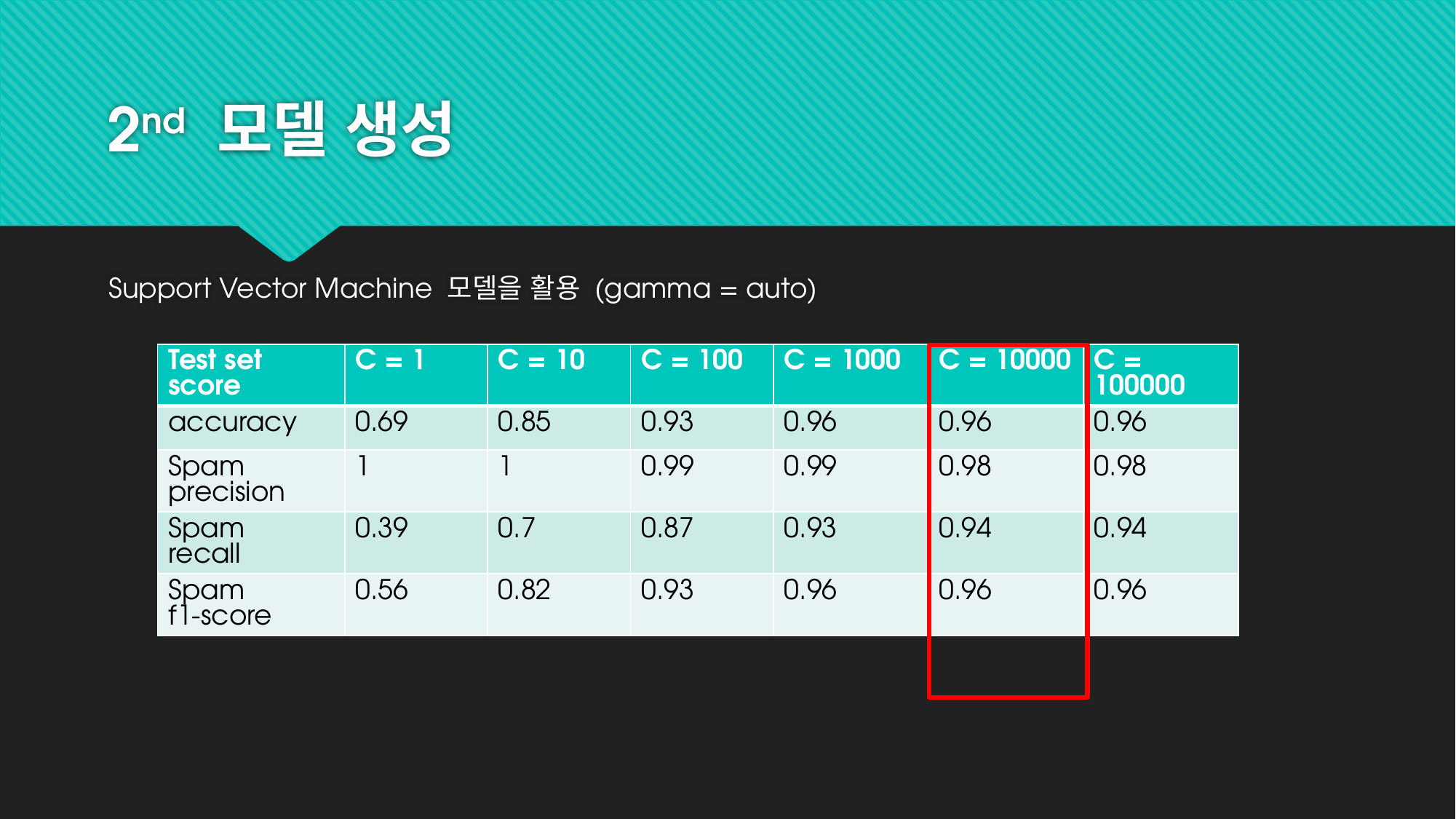

# 2nd 모델 생성
Support Vector Machine 모델을 활용 (gamma = auto)

| Test set score | C = 1 | C = 10 | C = 100 | C = 1000 | C = 10000 | C = 100000 |
| --- | --- | --- | --- | --- | --- | --- |
| accuracy | 0.69 | 0.85 | 0.93 | 0.96 | 0.96 | 0.96 |
| Spam precision | 1 | 1 | 0.99 | 0.99 | 0.98 | 0.98 |
| Spam recall | 0.39 | 0.7 | 0.87 | 0.93 | 0.94 | 0.94 |
| Spam f1-score | 0.56 | 0.82 | 0.93 | 0.96 | 0.96 | 0.96 |